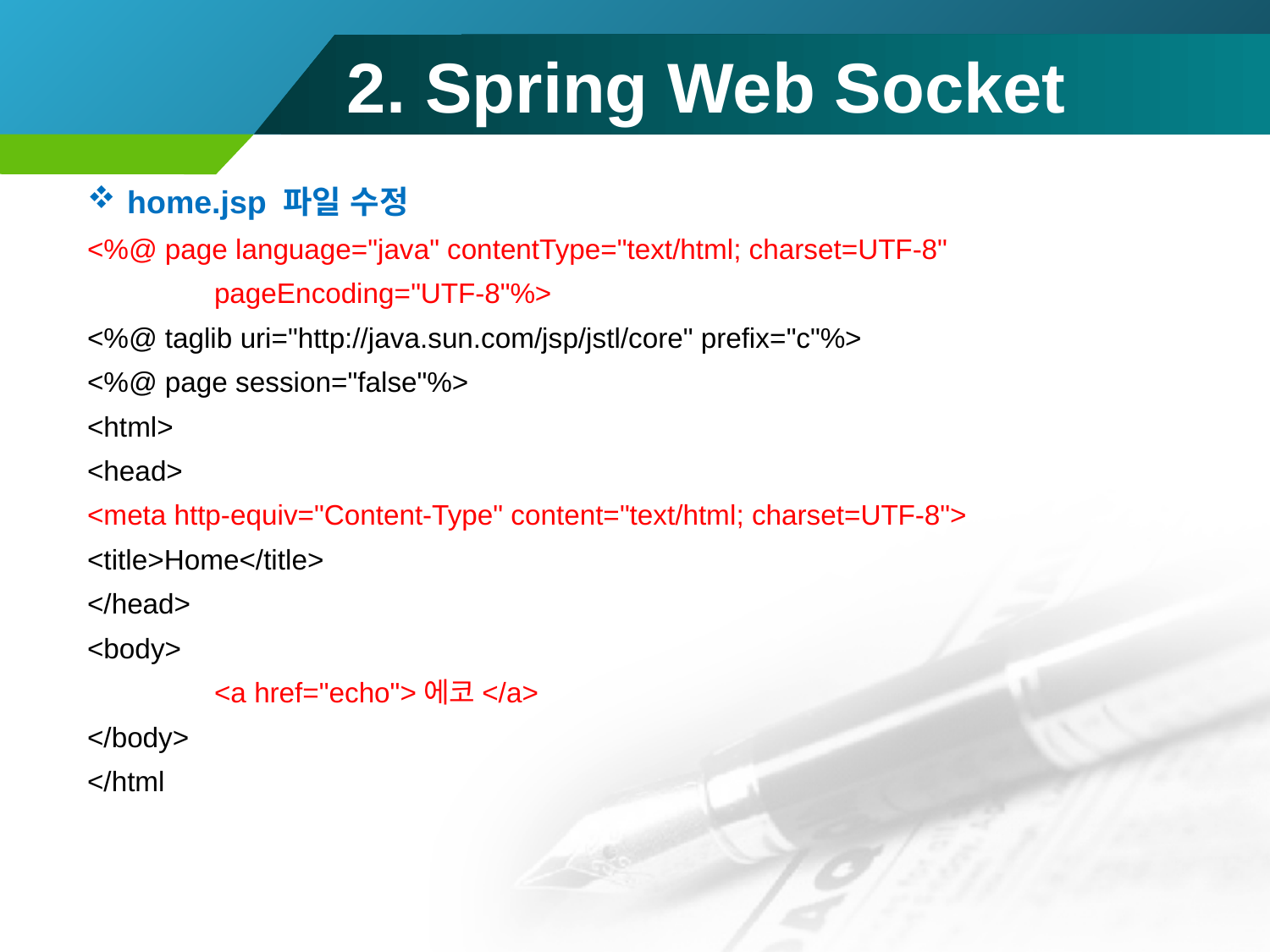

# 2. Spring Web Socket
home.jsp 파일 수정
<%@ page language="java" contentType="text/html; charset=UTF-8"
	pageEncoding="UTF-8"%>
<%@ taglib uri="http://java.sun.com/jsp/jstl/core" prefix="c"%>
<%@ page session="false"%>
<html>
<head>
<meta http-equiv="Content-Type" content="text/html; charset=UTF-8">
<title>Home</title>
</head>
<body>
	<a href="echo">에코</a>
</body>
</html